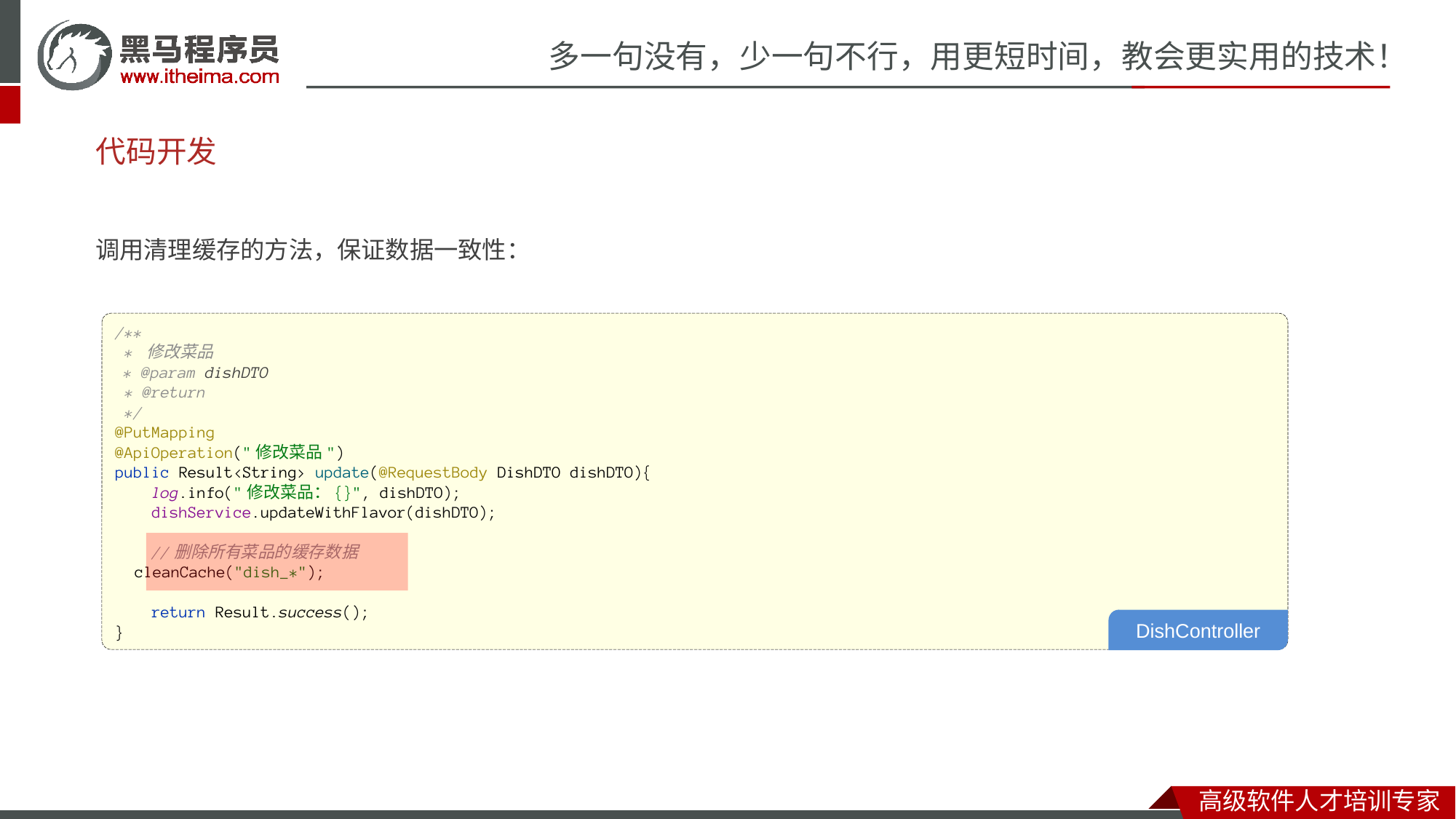

# 代码开发
调用清理缓存的方法，保证数据一致性：
/**
 * 修改菜品
 * @param dishDTO
 * @return
 */
@PutMapping
@ApiOperation("修改菜品")
public Result<String> update(@RequestBody DishDTO dishDTO){
    log.info("修改菜品：{}", dishDTO);
    dishService.updateWithFlavor(dishDTO);
    //删除所有菜品的缓存数据
    cleanCache("dish_*");
    return Result.success();
}

DishController